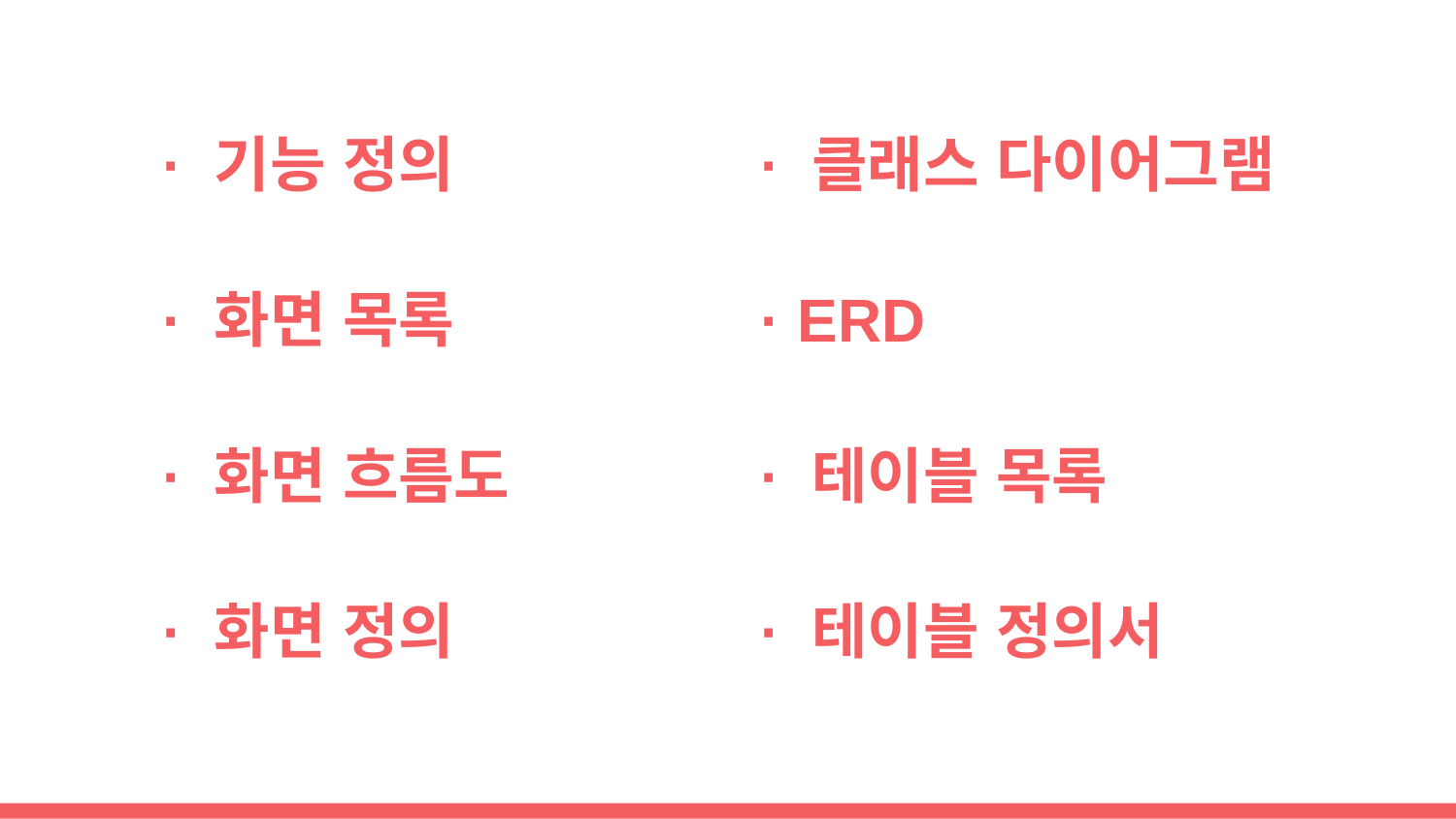

# · 기능 정의

· 클래스 다이어그램

· 화면 목록

· ERD

· 화면 흐름도

· 테이블 목록

· 화면 정의

· 테이블 정의서